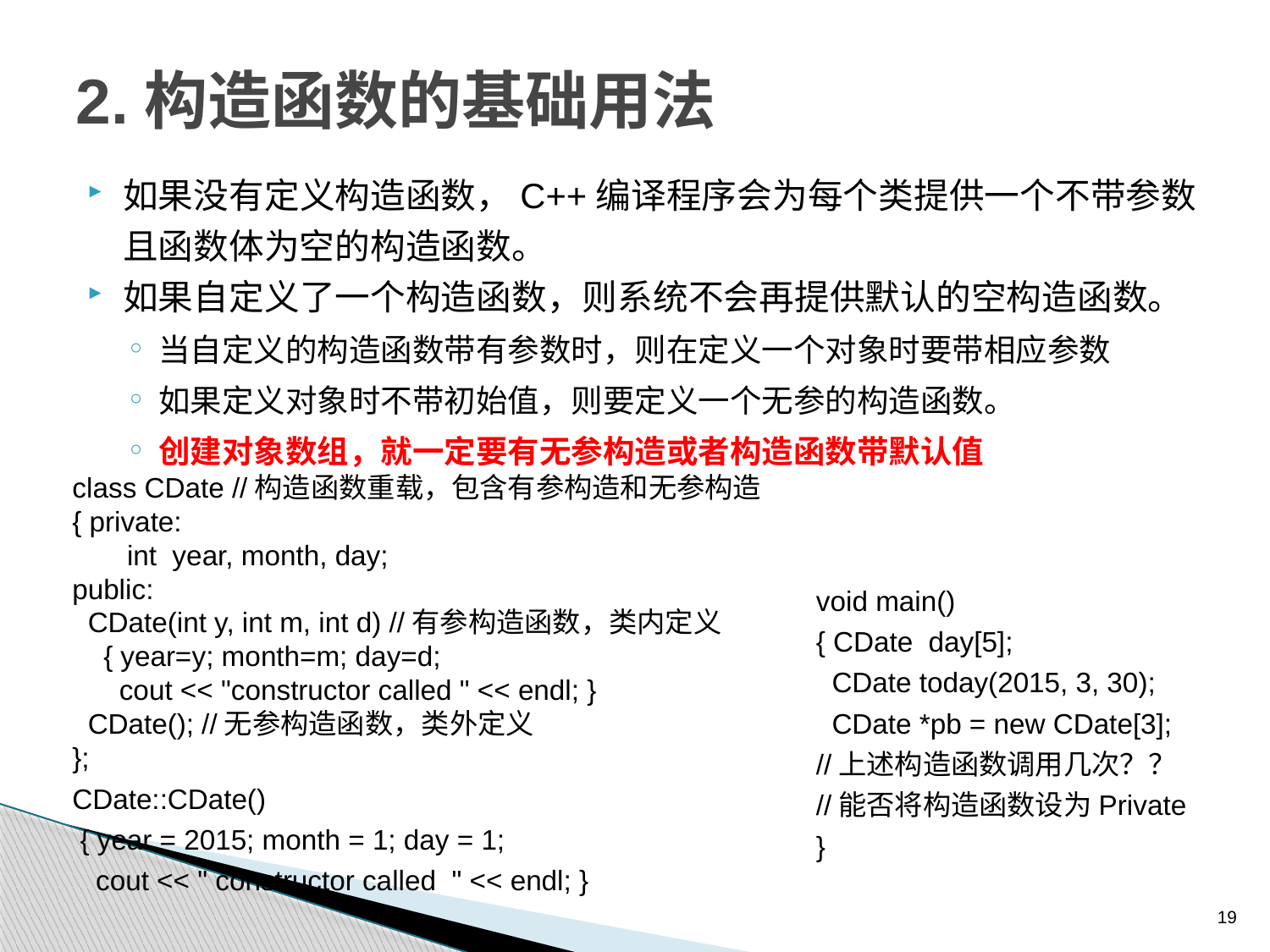

# 2.构造函数的基础用法
如果没有定义构造函数，C++编译程序会为每个类提供一个不带参数且函数体为空的构造函数。
如果自定义了一个构造函数，则系统不会再提供默认的空构造函数。
当自定义的构造函数带有参数时，则在定义一个对象时要带相应参数
如果定义对象时不带初始值，则要定义一个无参的构造函数。
创建对象数组，就一定要有无参构造或者构造函数带默认值
class CDate //构造函数重载，包含有参构造和无参构造
{ private:
       int  year, month, day;
public:
  CDate(int y, int m, int d) //有参构造函数，类内定义
    { year=y; month=m; day=d;
      cout << "constructor called " << endl; }
  CDate(); //无参构造函数，类外定义
};
CDate::CDate()
 { year = 2015; month = 1; day = 1;
   cout << " constructor called  " << endl; }

void main()
{ CDate  day[5];
  CDate today(2015, 3, 30);
  CDate *pb = new CDate[3];
//上述构造函数调用几次？？
//能否将构造函数设为Private
}
19